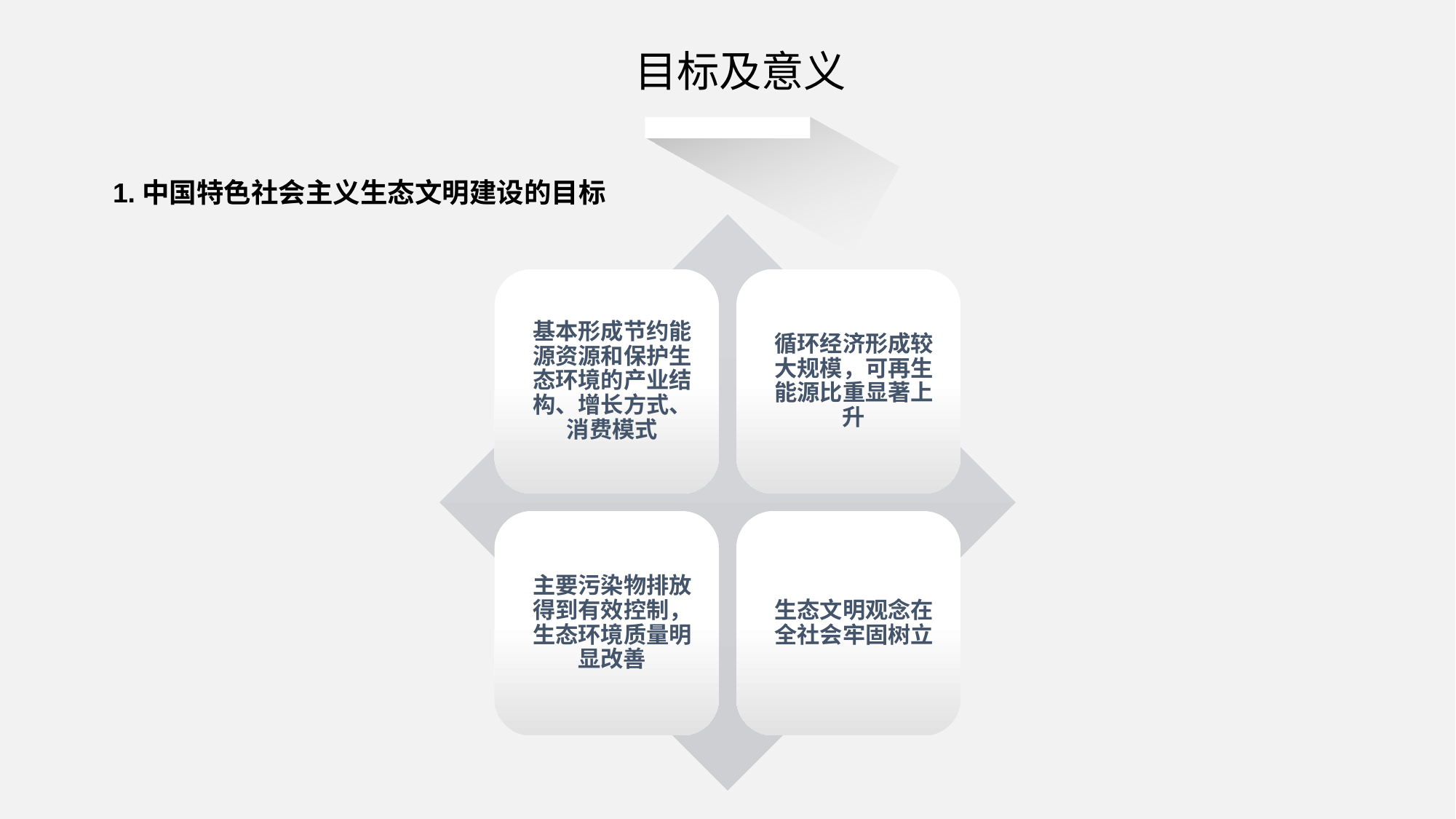

目标及意义

1.中国特色社会主义生态文明建设的目标
基本形成节约能源资源和保护生态环境的产业结构、增长方式、消费模式
循环经济形成较大规模，可再生能源比重显著上升
主要污染物排放得到有效控制，生态环境质量明显改善
生态文明观念在全社会牢固树立